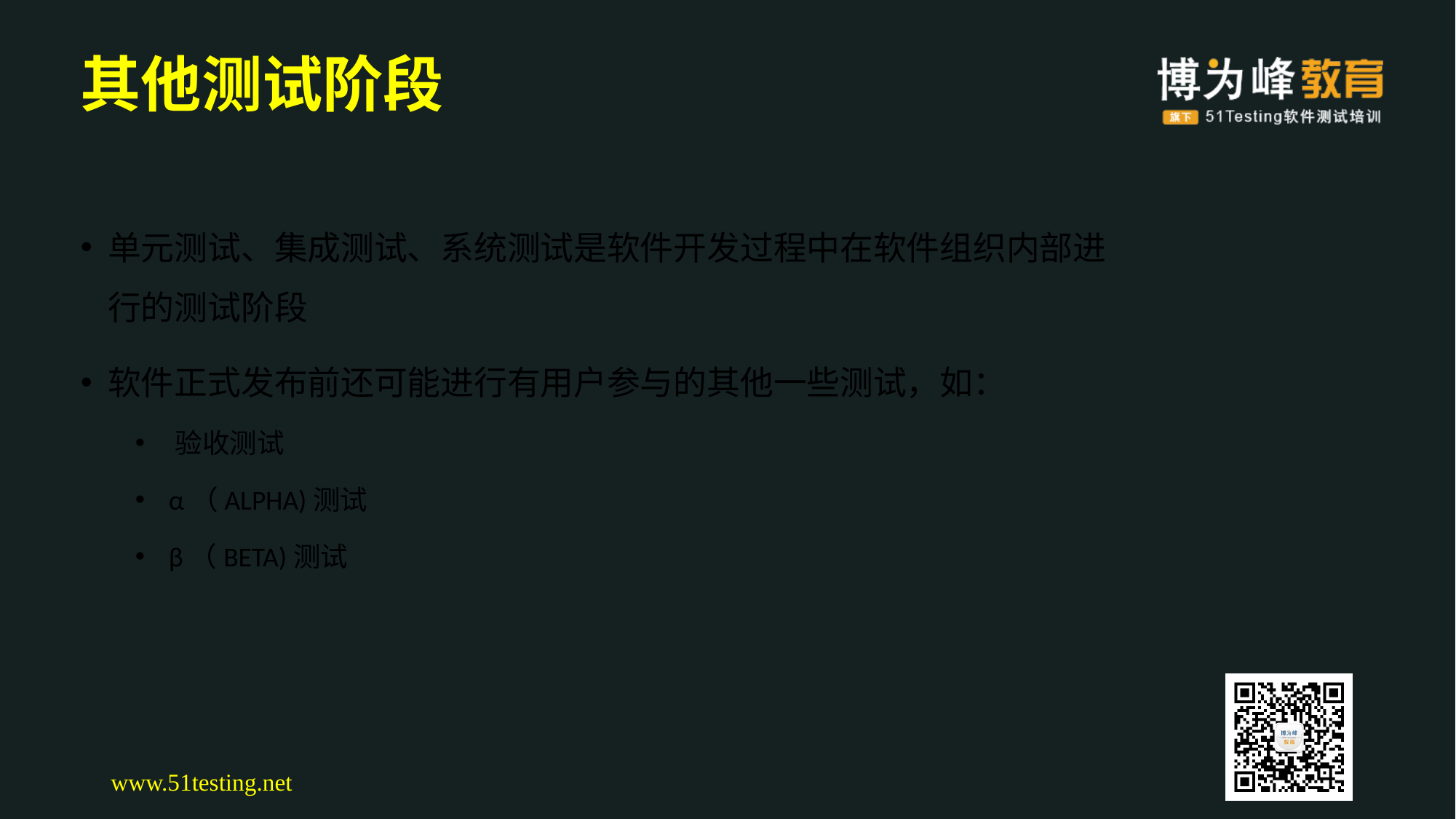

# 其他测试阶段
单元测试、集成测试、系统测试是软件开发过程中在软件组织内部进行的测试阶段
软件正式发布前还可能进行有用户参与的其他一些测试，如：
 验收测试
 α（ALPHA)测试
 β（BETA)测试
www.51testing.net